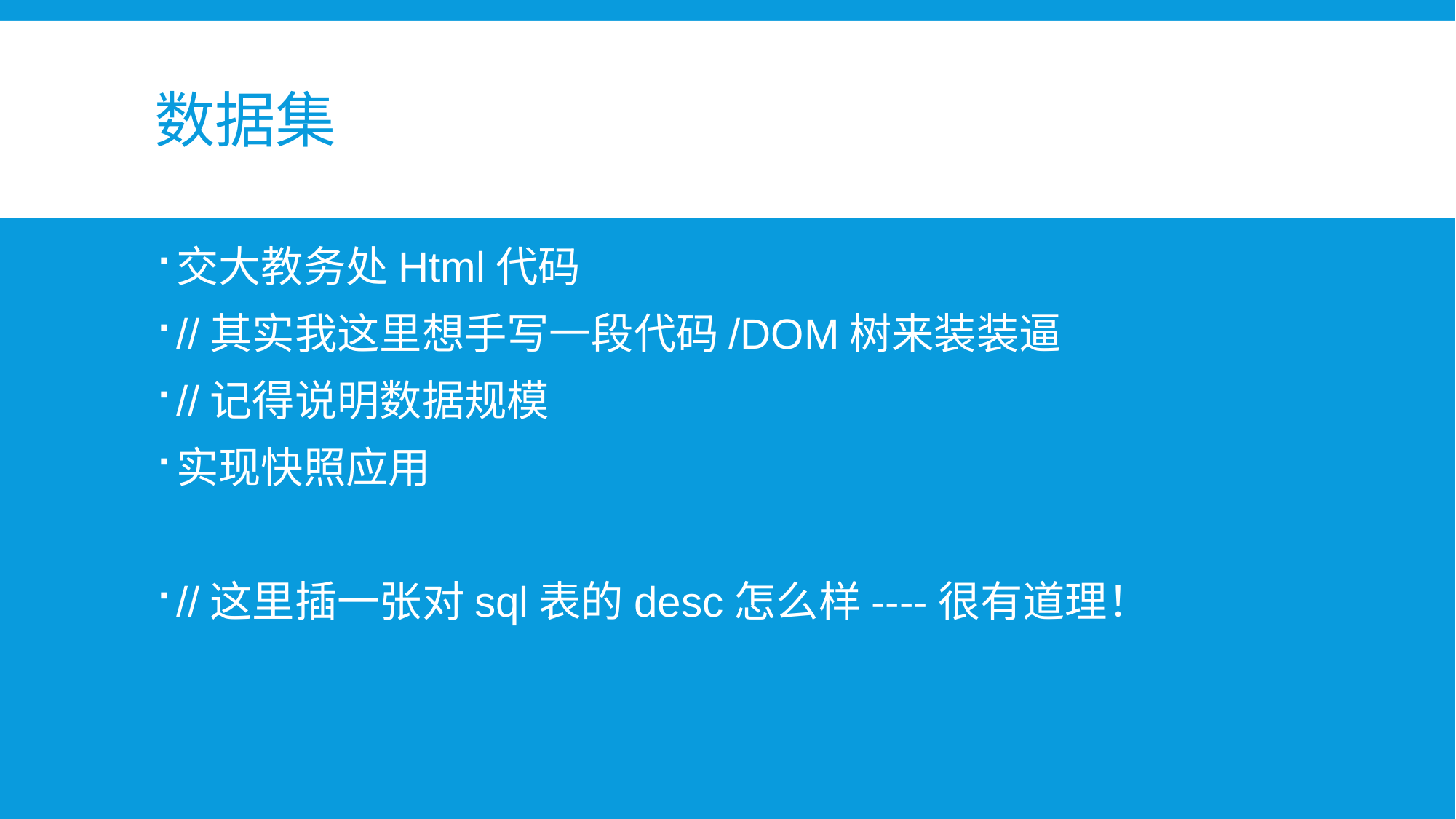

# 数据集
交大教务处Html代码
//其实我这里想手写一段代码/DOM树来装装逼
//记得说明数据规模
实现快照应用

//这里插一张对sql表的desc怎么样----很有道理！